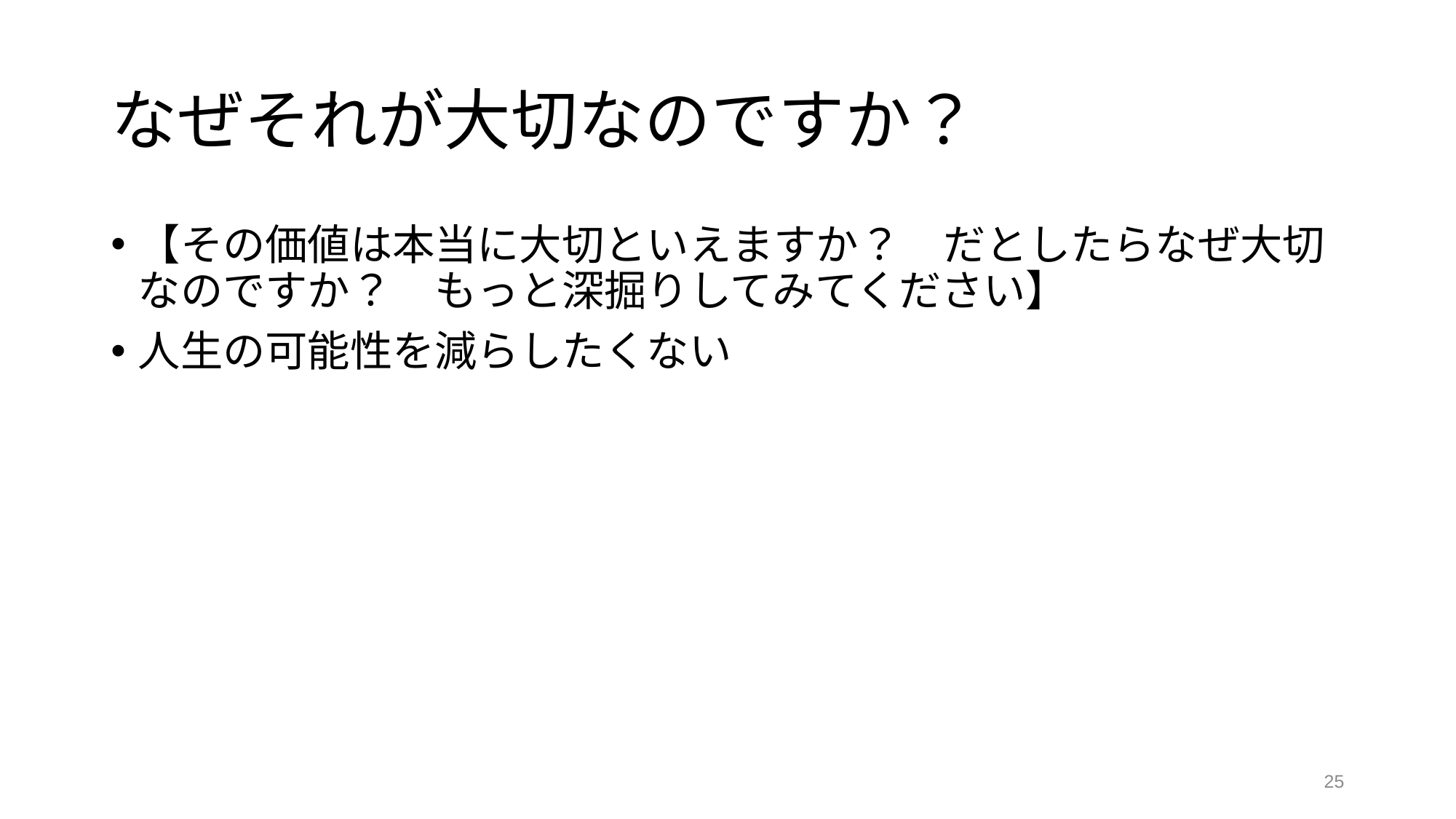

# なぜそれが大切なのですか？
【その価値は本当に大切といえますか？　だとしたらなぜ大切なのですか？　もっと深掘りしてみてください】
人生の可能性を減らしたくない
25